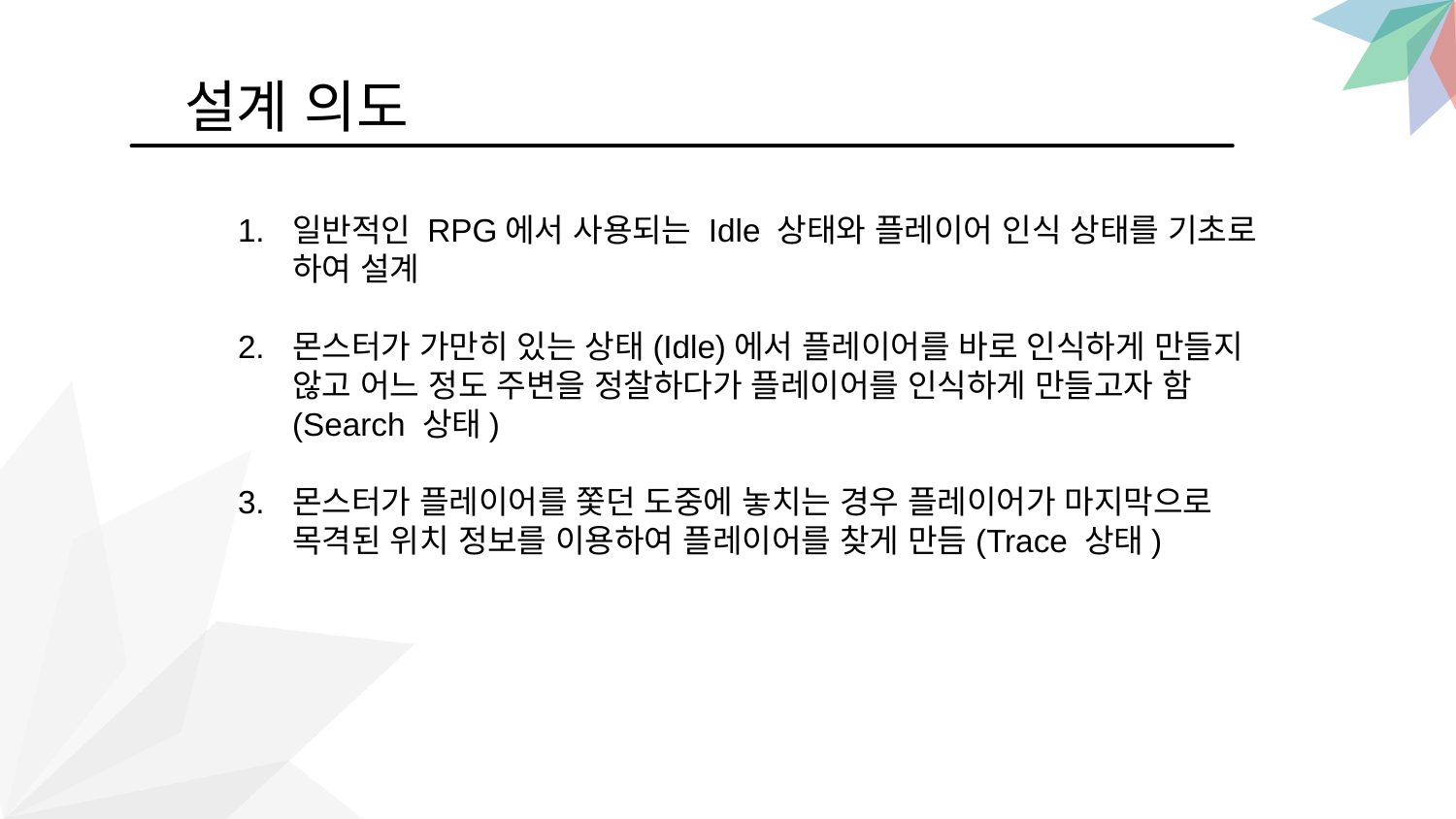

설계 의도
일반적인 RPG에서 사용되는 Idle 상태와 플레이어 인식 상태를 기초로 하여 설계

몬스터가 가만히 있는 상태(Idle)에서 플레이어를 바로 인식하게 만들지 않고 어느 정도 주변을 정찰하다가 플레이어를 인식하게 만들고자 함(Search 상태)

몬스터가 플레이어를 쫓던 도중에 놓치는 경우 플레이어가 마지막으로 목격된 위치 정보를 이용하여 플레이어를 찾게 만듬(Trace 상태)